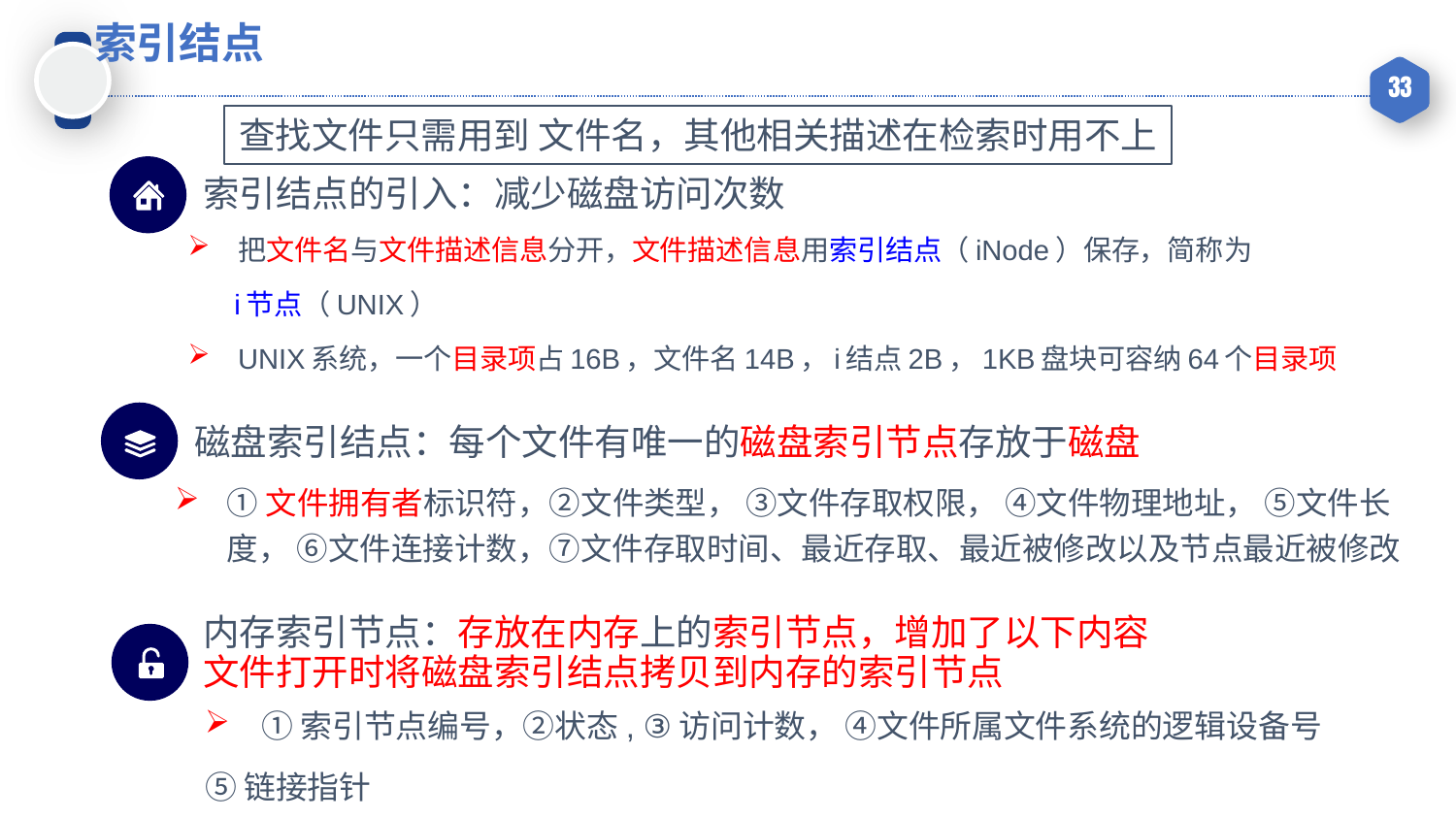

索引结点
查找文件只需用到 文件名，其他相关描述在检索时用不上

索引结点的引入：减少磁盘访问次数

把文件名与文件描述信息分开，文件描述信息用索引结点（iNode）保存，简称为
      i节点（UNIX）
UNIX系统，一个目录项占16B，文件名14B，i结点2B，1KB盘块可容纳64个目录项

磁盘索引结点：每个文件有唯一的磁盘索引节点存放于磁盘

①文件拥有者标识符，②文件类型， ③文件存取权限， ④文件物理地址， ⑤文件长度， ⑥文件连接计数，⑦文件存取时间、最近存取、最近被修改以及节点最近被修改
内存索引节点：存放在内存上的索引节点，增加了以下内容
文件打开时将磁盘索引结点拷贝到内存的索引节点

①索引节点编号，②状态, ③访问计数， ④文件所属文件系统的逻辑设备号
⑤链接指针